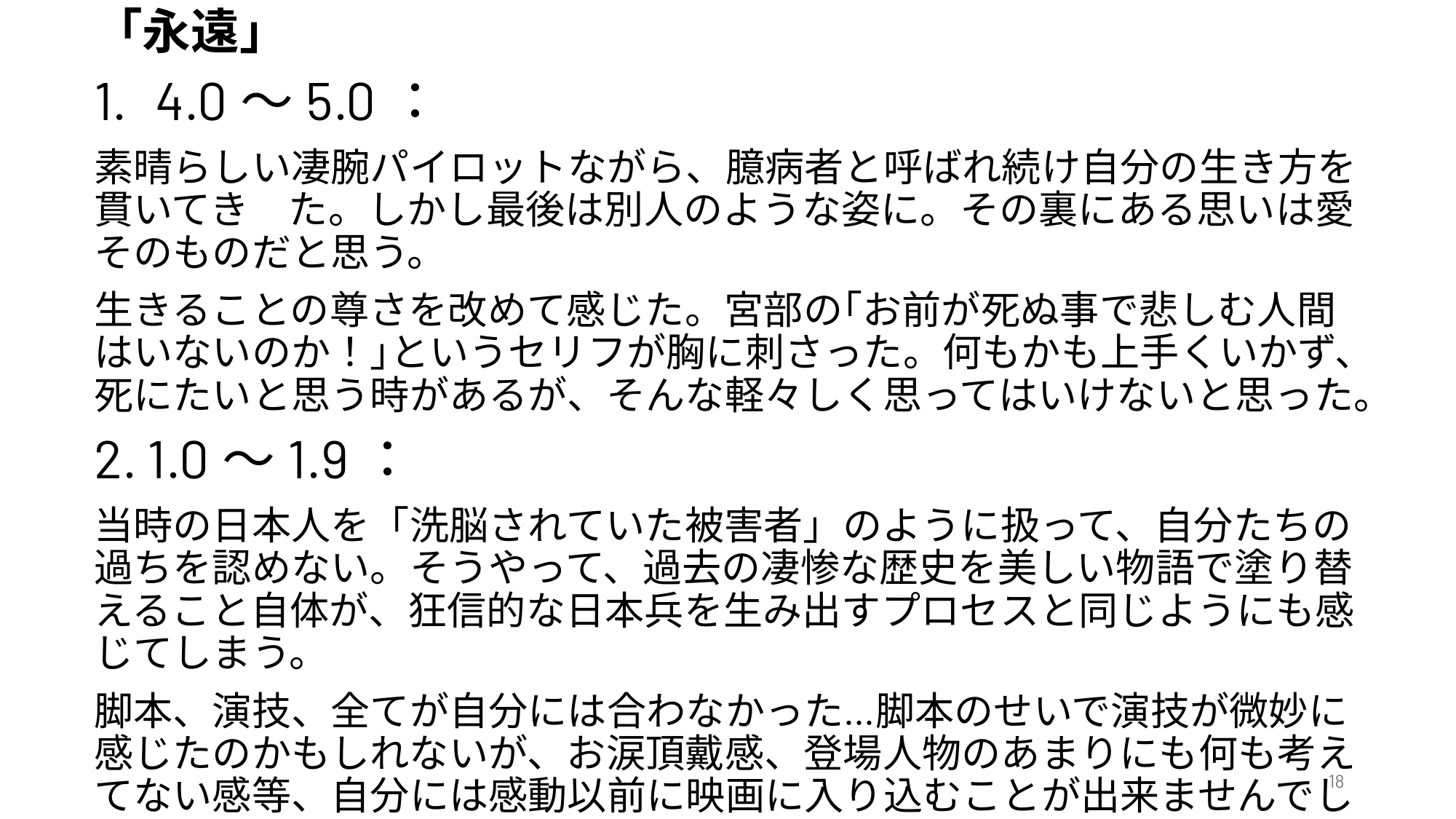

「永遠」
4.0～5.0：
素晴らしい凄腕パイロットながら、臆病者と呼ばれ続け自分の生き方を貫いてき　た。しかし最後は別人のような姿に。その裏にある思いは愛そのものだと思う。
生きることの尊さを改めて感じた。宮部の｢お前が死ぬ事で悲しむ人間はいないのか！｣というセリフが胸に刺さった。何もかも上手くいかず、死にたいと思う時があるが、そんな軽々しく思ってはいけないと思った。
2. 1.0～1.9：
当時の日本人を「洗脳されていた被害者」のように扱って、自分たちの過ちを認めない。そうやって、過去の凄惨な歴史を美しい物語で塗り替えること自体が、狂信的な日本兵を生み出すプロセスと同じようにも感じてしまう。
脚本、演技、全てが自分には合わなかった…脚本のせいで演技が微妙に感じたのかもしれないが、お涙頂戴感、登場人物のあまりにも何も考えてない感等、自分には感動以前に映画に入り込むことが出来ませんでした。

18